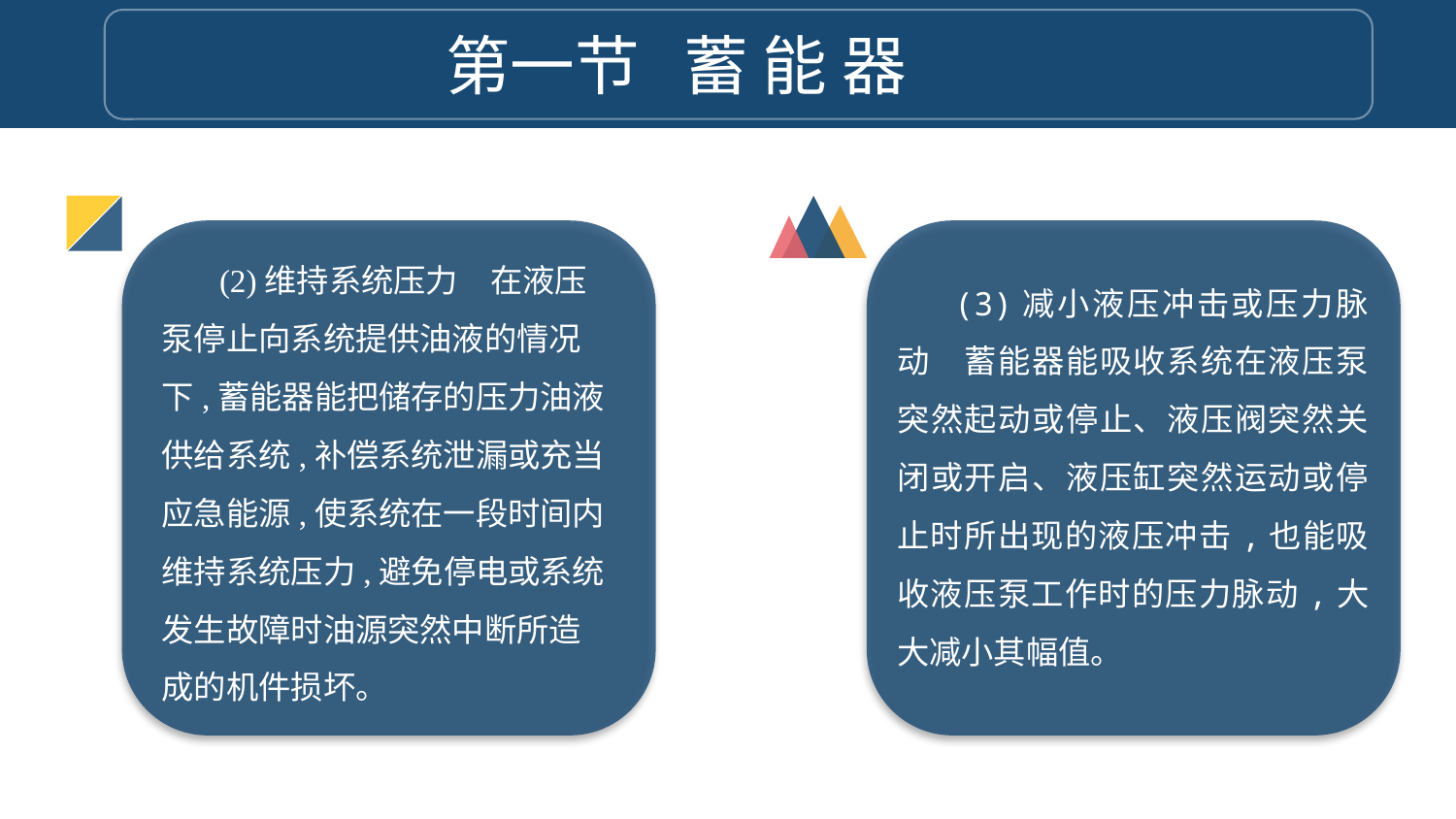

第一节   蓄 能 器
(2)维持系统压力　在液压泵停止向系统提供油液的情况下,蓄能器能把储存的压力油液供给系统,补偿系统泄漏或充当应急能源,使系统在一段时间内维持系统压力,避免停电或系统发生故障时油源突然中断所造成的机件损坏。
(3)减小液压冲击或压力脉动　蓄能器能吸收系统在液压泵突然起动或停止、液压阀突然关闭或开启、液压缸突然运动或停止时所出现的液压冲击,也能吸收液压泵工作时的压力脉动,大大减小其幅值。